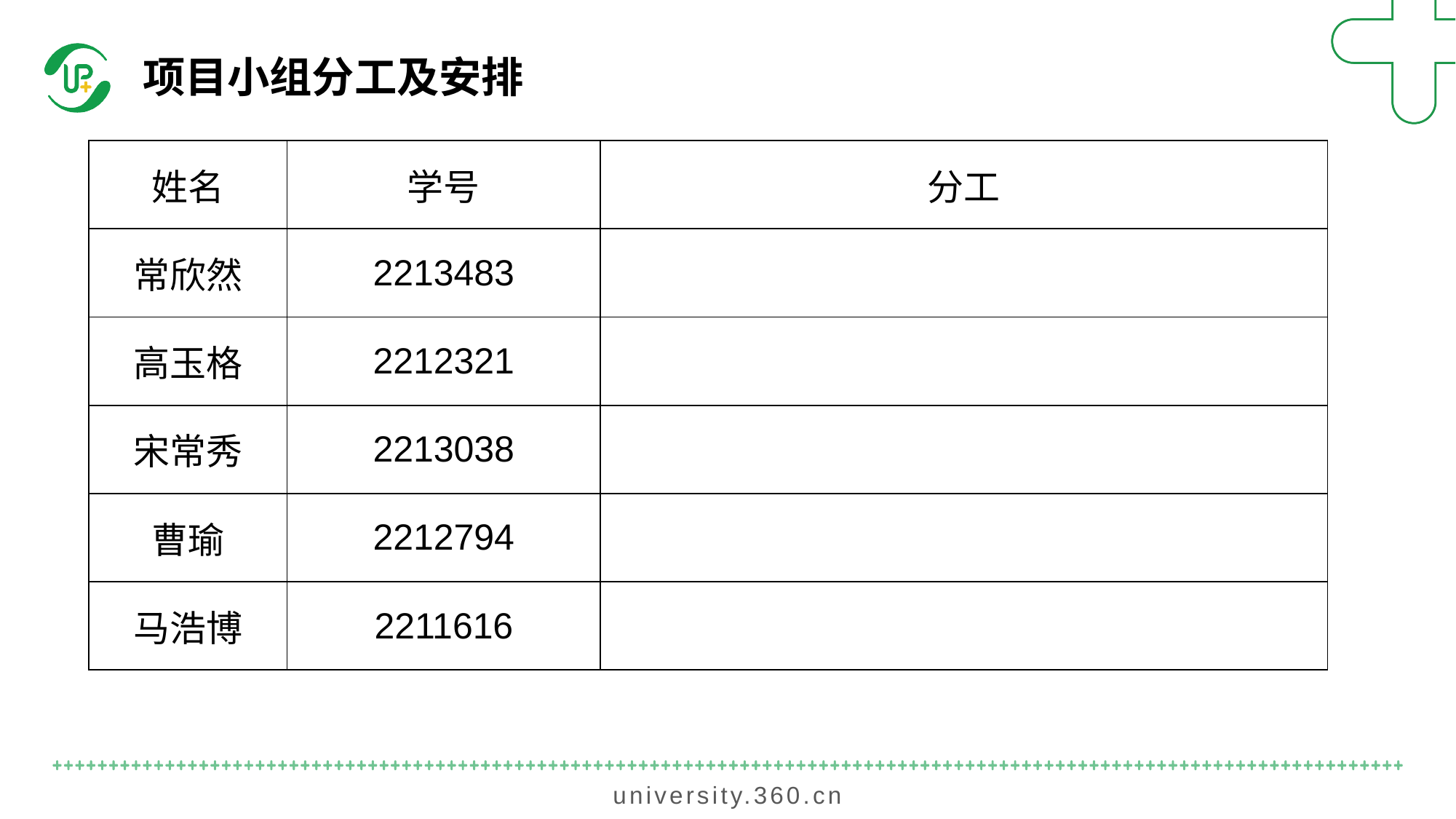

项目小组分工及安排
| 姓名 | 学号 | 分工 |
| --- | --- | --- |
| 常欣然 | 2213483 |  |
| 高玉格 | 2212321 |  |
| 宋常秀 | 2213038 |  |
| 曹瑜 | 2212794 |  |
| 马浩博 | 2211616 |  |